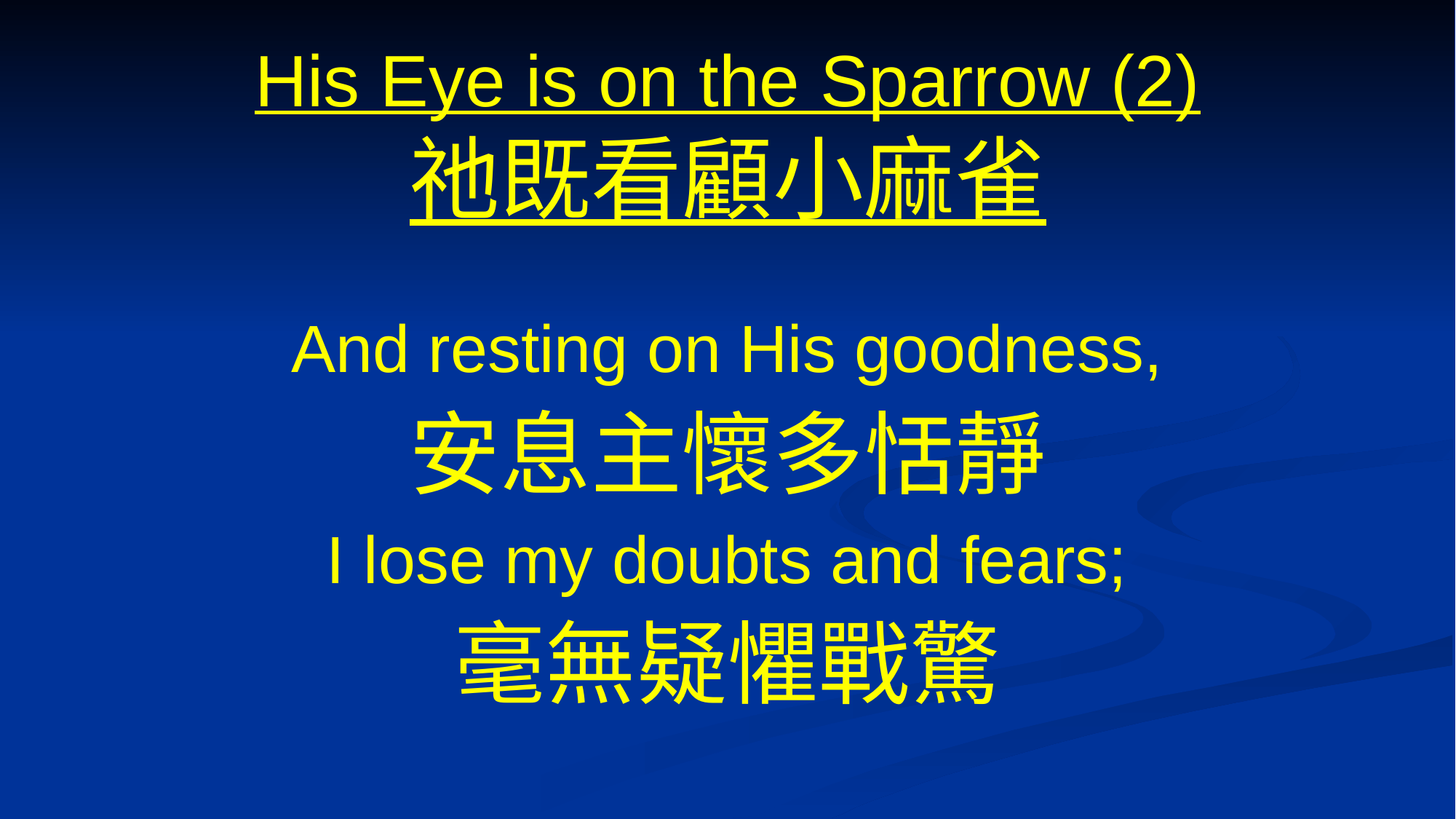

# His Eye is on the Sparrow (2) 祂既看顧小麻雀
And resting on His goodness,
安息主懷多恬靜
I lose my doubts and fears;
毫無疑懼戰驚